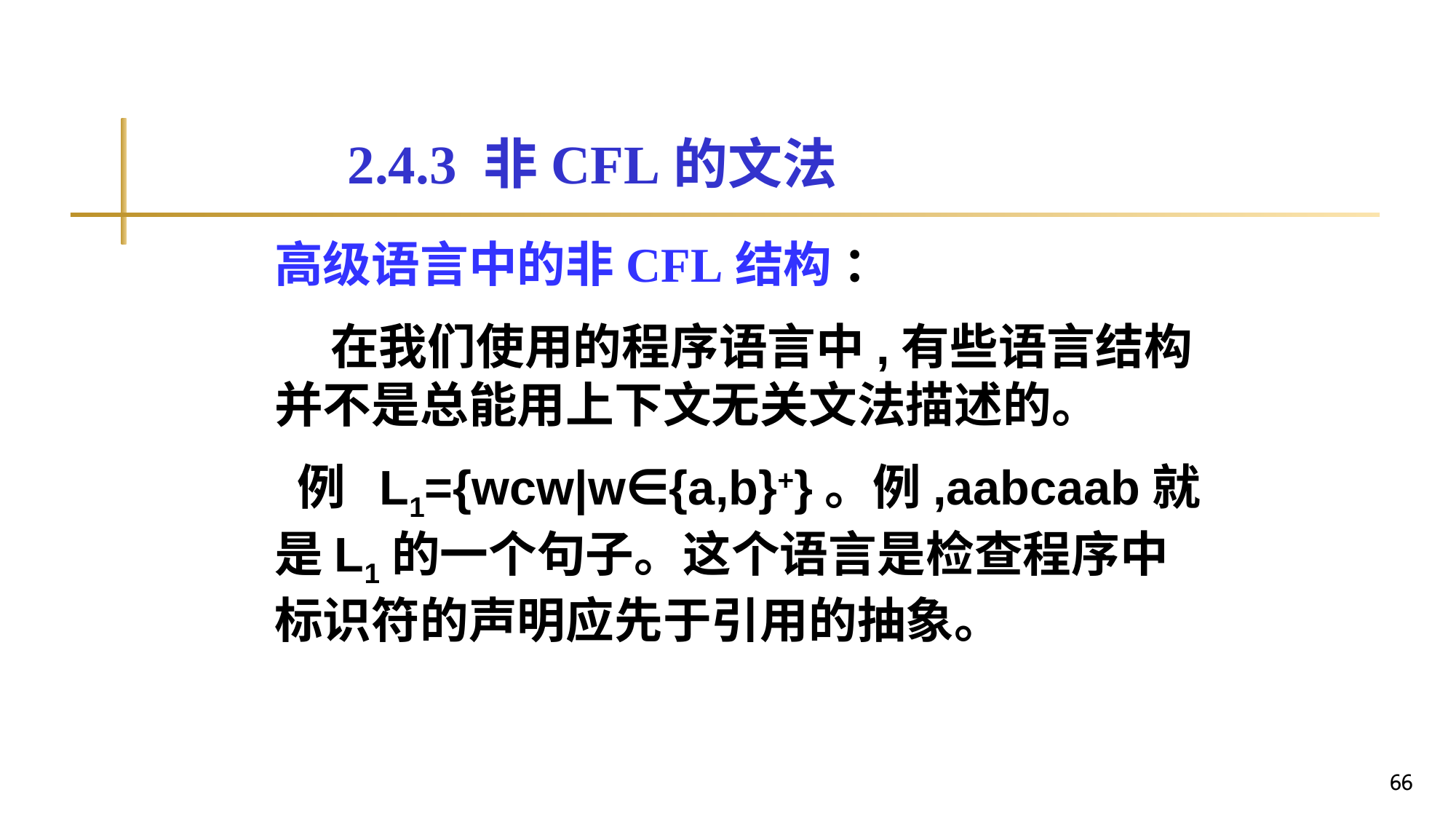

2.4.3 非CFL的文法
高级语言中的非CFL结构 ：
    在我们使用的程序语言中,有些语言结构并不是总能用上下文无关文法描述的。
 例  L1={wcw|w∈{a,b}+}。例,aabcaab就是L1的一个句子。这个语言是检查程序中标识符的声明应先于引用的抽象。
66